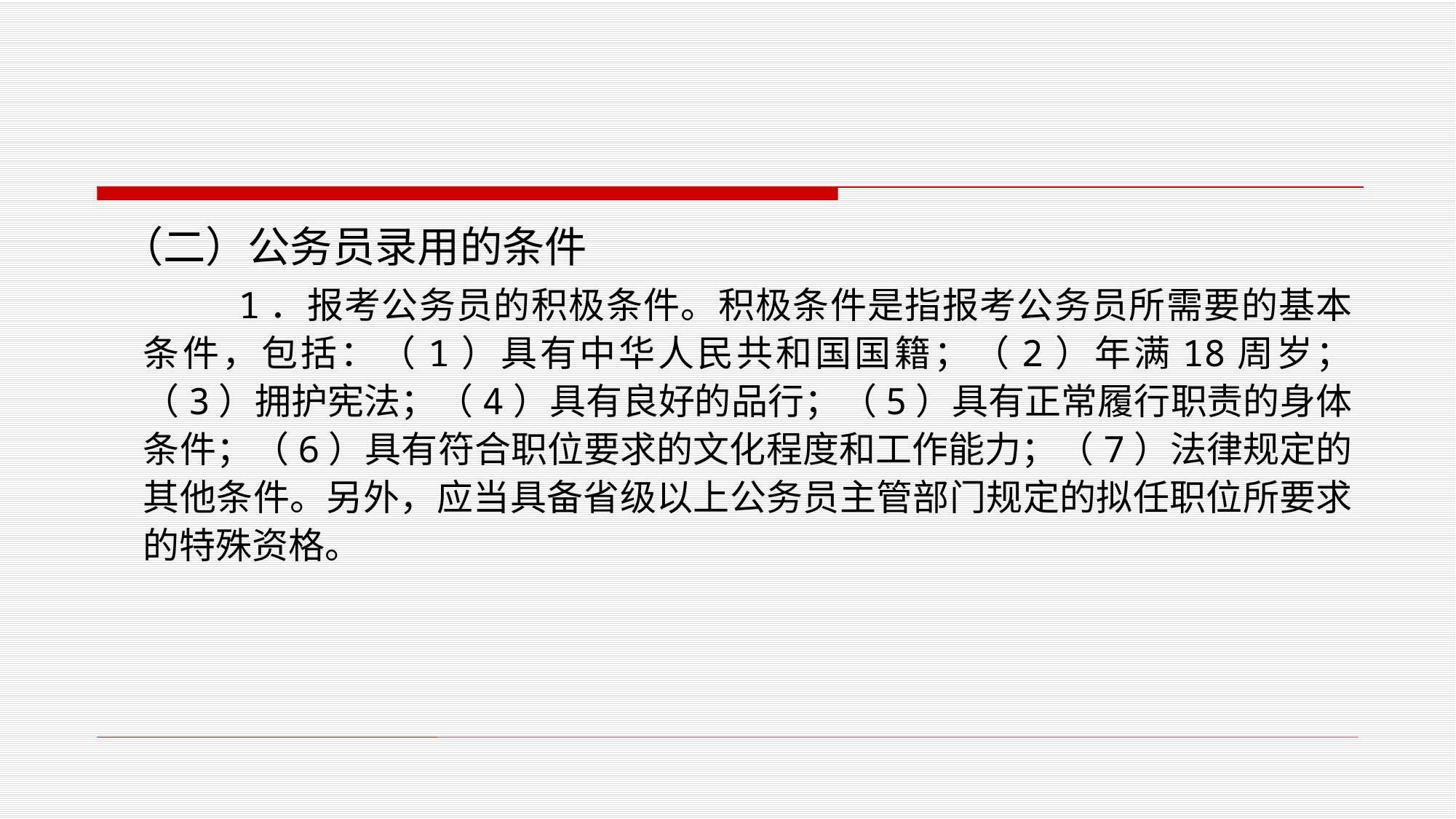

#
 （二）公务员录用的条件
      1．报考公务员的积极条件。积极条件是指报考公务员所需要的基本条件，包括：（1）具有中华人民共和国国籍；（2）年满18周岁；（3）拥护宪法；（4）具有良好的品行；（5）具有正常履行职责的身体条件；（6）具有符合职位要求的文化程度和工作能力；（7）法律规定的其他条件。另外，应当具备省级以上公务员主管部门规定的拟任职位所要求的特殊资格。